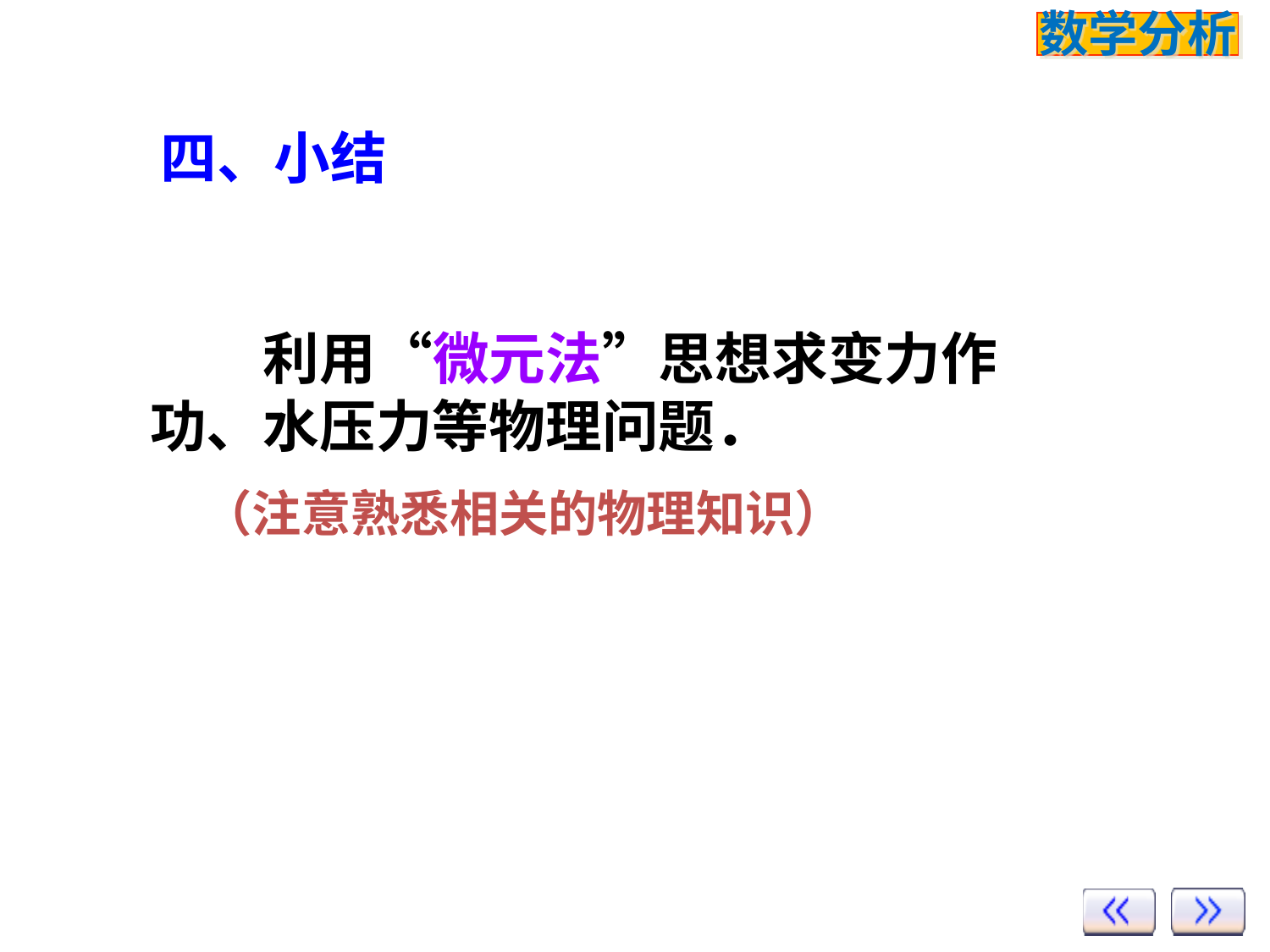

# 四、小结
　　利用“微元法”思想求变力作功、水压力等物理问题．
（注意熟悉相关的物理知识）